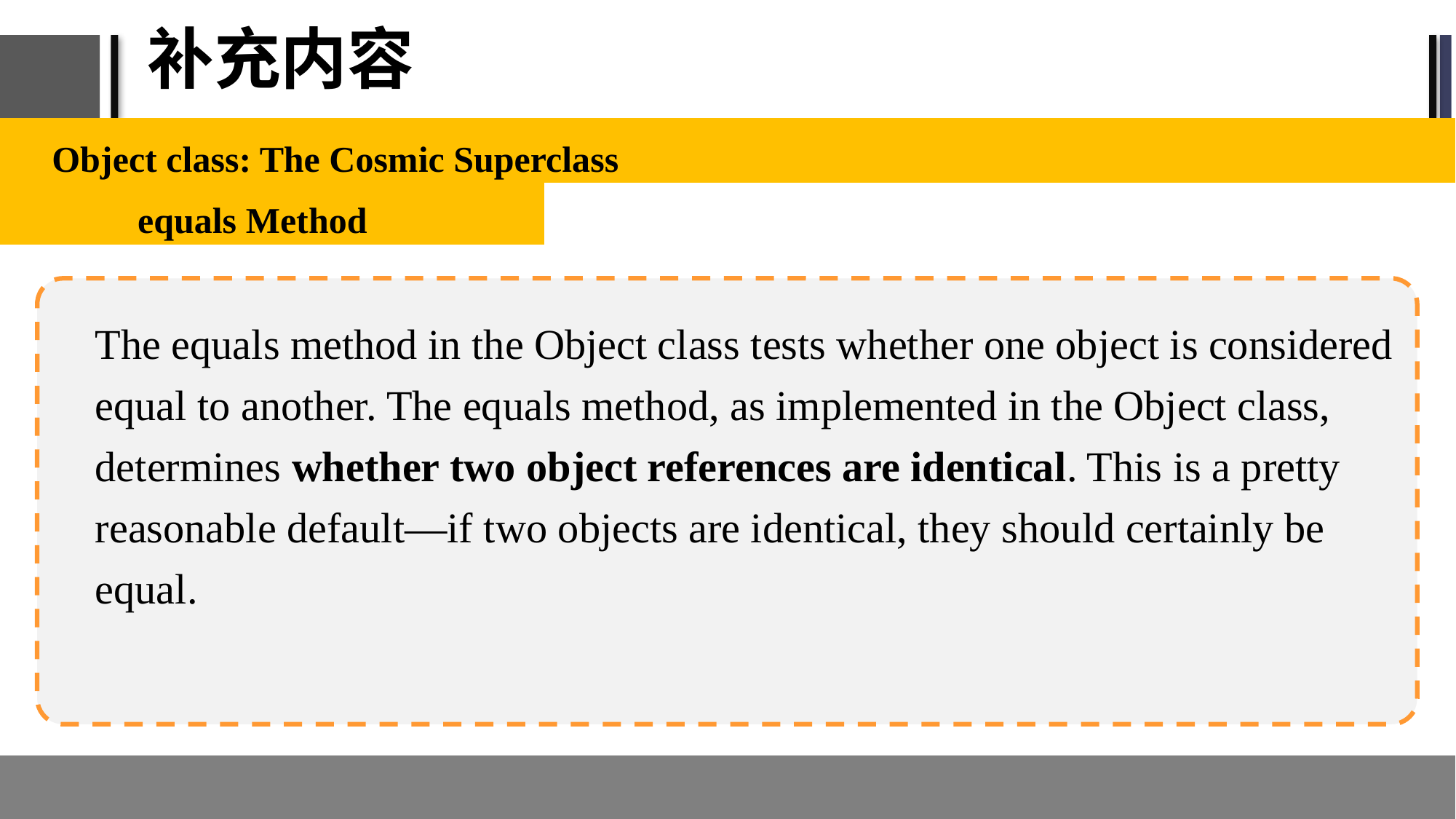

# 补充内容

Object class: The Cosmic Superclass

	equals Method

The equals method in the Object class tests whether one object is considered equal to another. The equals method, as implemented in the Object class, determines whether two object references are identical. This is a pretty reasonable default—if two objects are identical, they should certainly be equal.